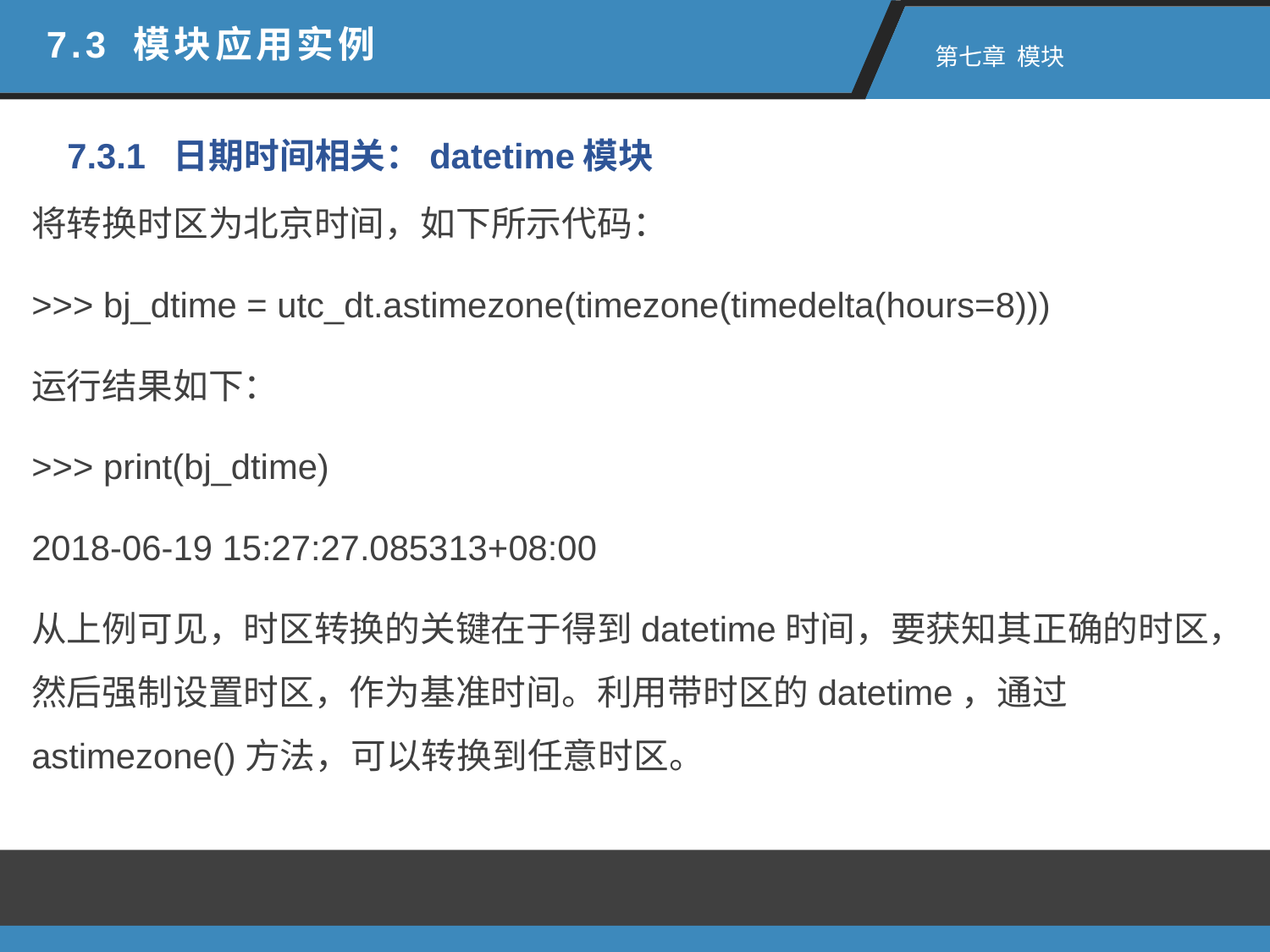

7.3 模块应用实例
  第七章  模块
7.3.1  日期时间相关：datetime模块
将转换时区为北京时间，如下所示代码：
>>> bj_dtime = utc_dt.astimezone(timezone(timedelta(hours=8)))
运行结果如下：
>>> print(bj_dtime)
2018-06-19 15:27:27.085313+08:00
从上例可见，时区转换的关键在于得到datetime时间，要获知其正确的时区，然后强制设置时区，作为基准时间。利用带时区的datetime，通过astimezone()方法，可以转换到任意时区。